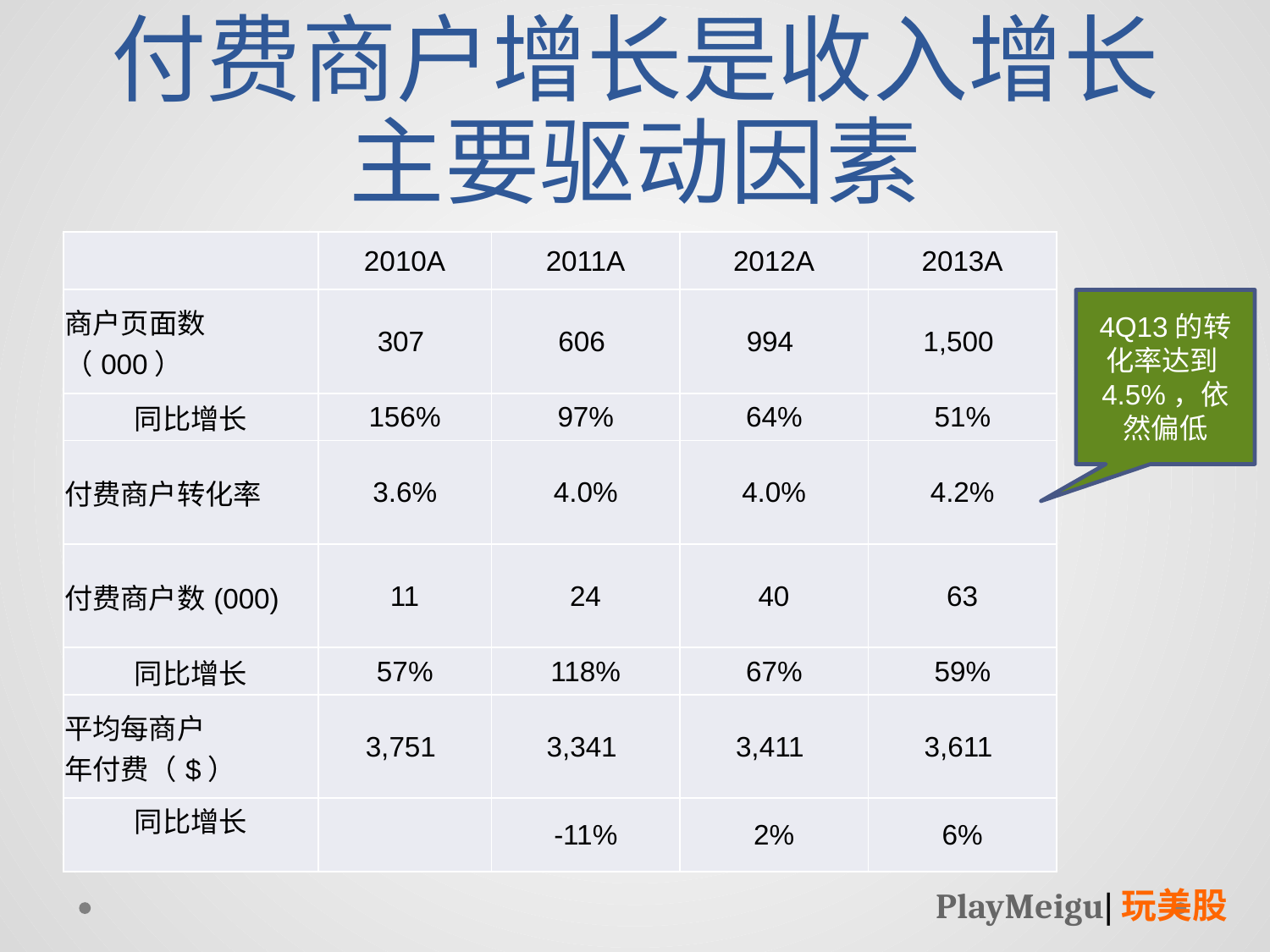

# 付费商户增长是收入增长主要驱动因素
|  | 2010A | 2011A | 2012A | 2013A |
| --- | --- | --- | --- | --- |
| 商户页面数（000） | 307 | 606 | 994 | 1,500 |
| 同比增长 | 156% | 97% | 64% | 51% |
| 付费商户转化率 | 3.6% | 4.0% | 4.0% | 4.2% |
| 付费商户数(000) | 11 | 24 | 40 | 63 |
| 同比增长 | 57% | 118% | 67% | 59% |
| 平均每商户 年付费（$） | 3,751 | 3,341 | 3,411 | 3,611 |
| 同比增长 |  | -11% | 2% | 6% |
4Q13的转化率达到4.5%，依然偏低
PlayMeigu|玩美股